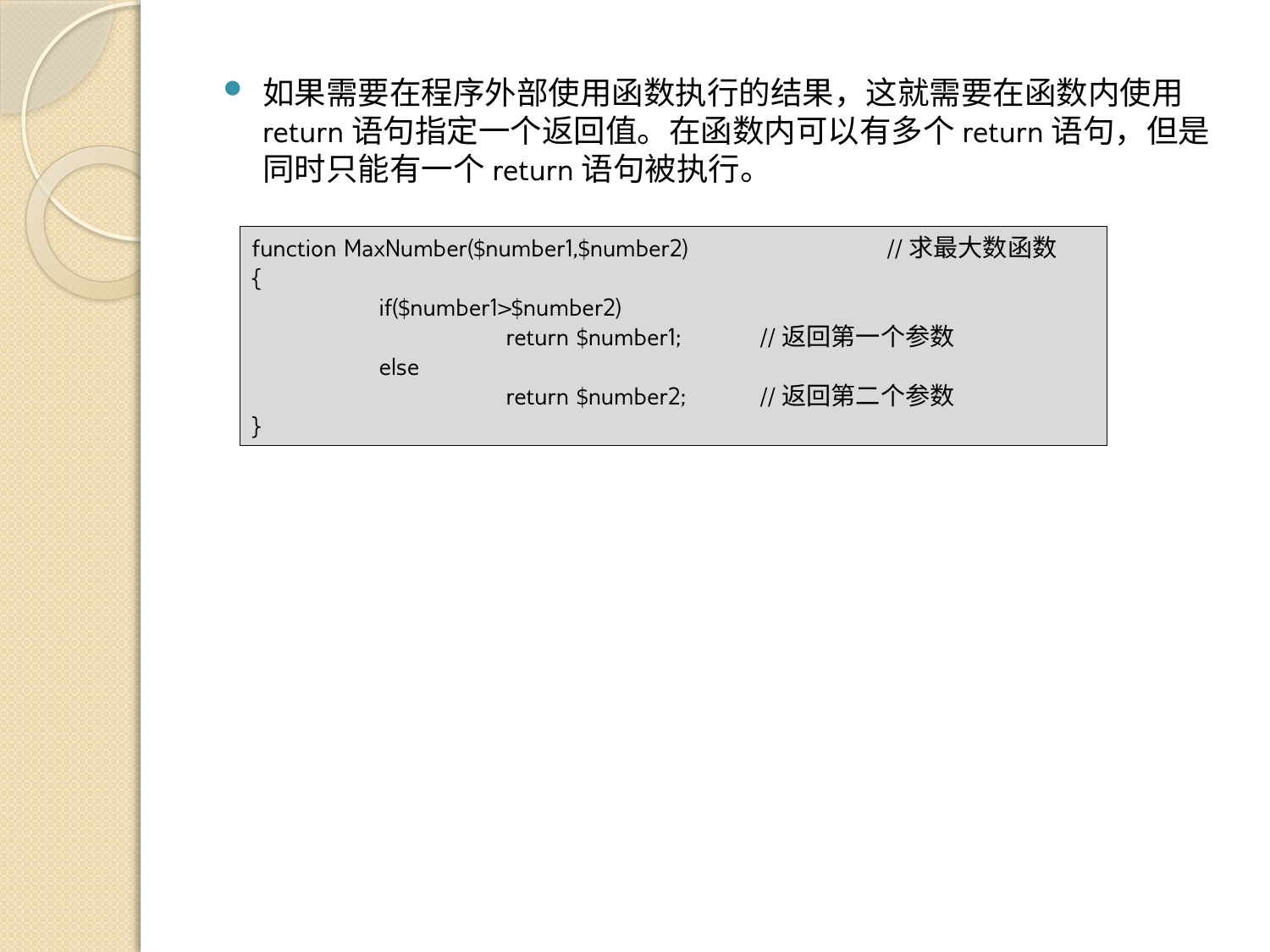

如果需要在程序外部使用函数执行的结果，这就需要在函数内使用return语句指定一个返回值。在函数内可以有多个return语句，但是同时只能有一个return语句被执行。
function MaxNumber($number1,$number2)		//求最大数函数
{
	if($number1>$number2)
		return $number1;	//返回第一个参数
	else
		return $number2; 	//返回第二个参数
}